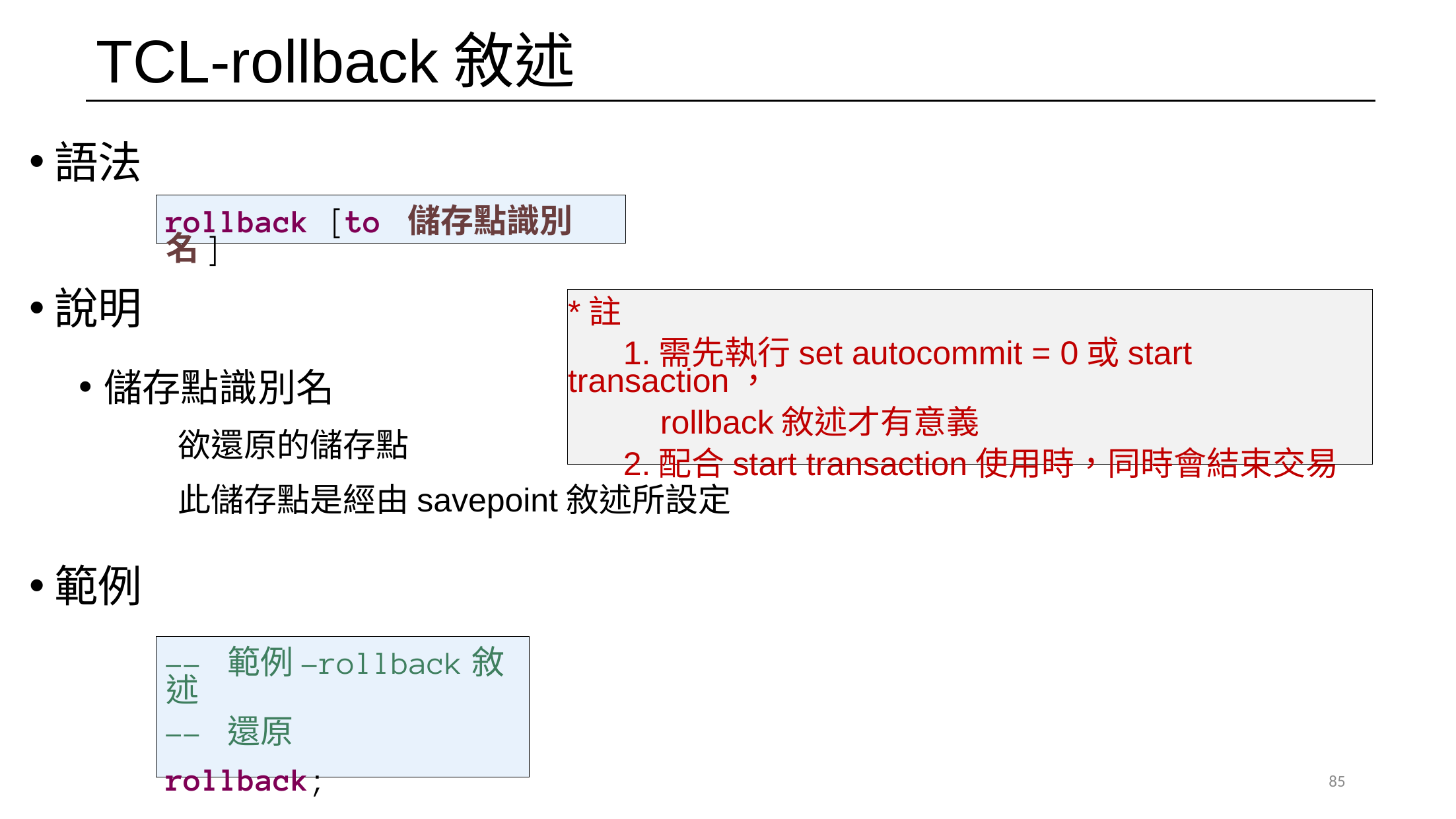

# TCL-rollback敘述
語法

說明
儲存點識別名
	欲還原的儲存點
	此儲存點是經由savepoint敘述所設定
範例
rollback [to 儲存點識別名]
*註
      1.需先執行set autocommit = 0或start transaction，
          rollback敘述才有意義
      2.配合start transaction使用時，同時會結束交易
-- 範例-rollback敘述
-- 還原
rollback;
85